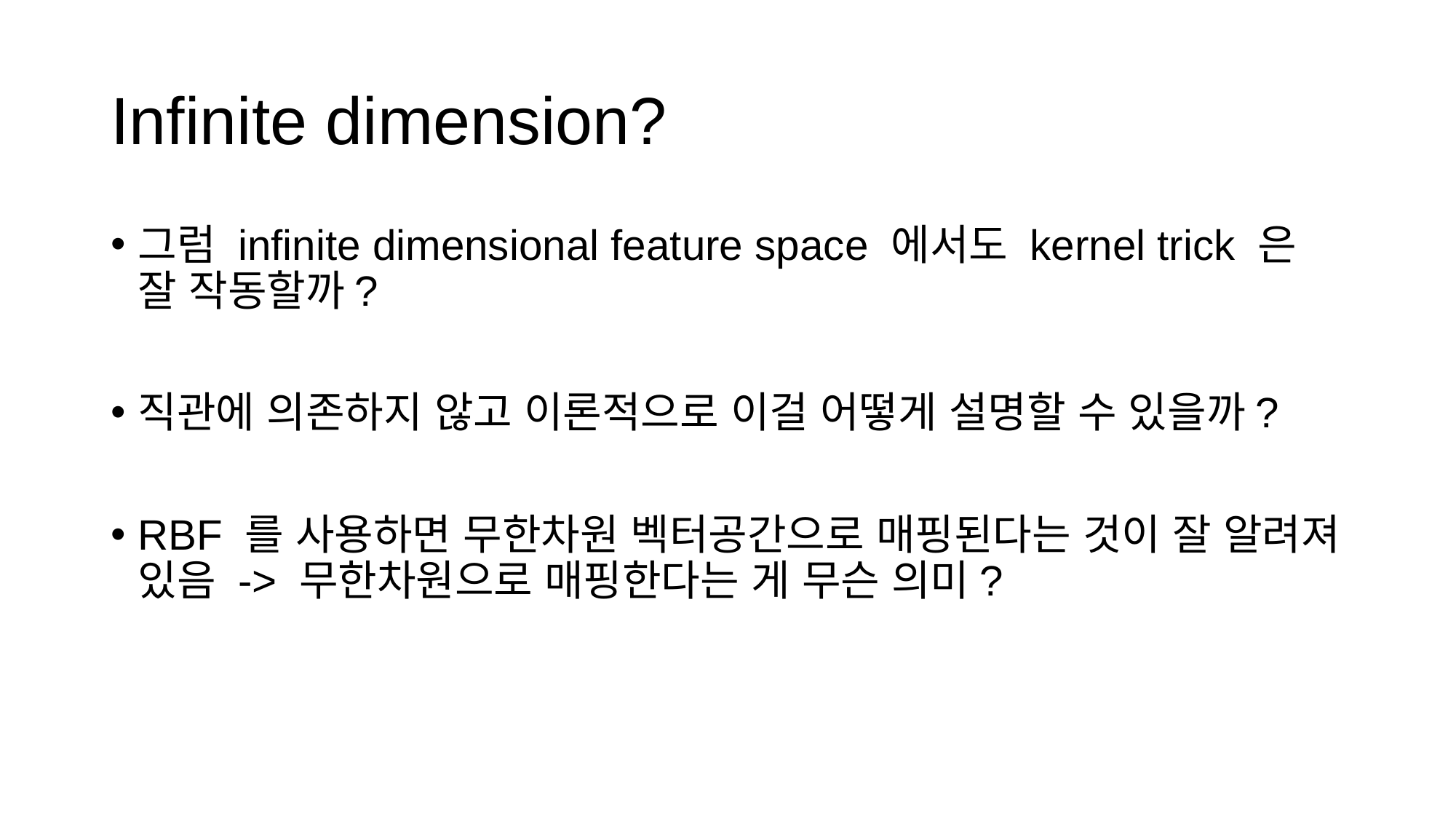

# Infinite dimension?
그럼 infinite dimensional feature space 에서도 kernel trick 은 잘 작동할까?

직관에 의존하지 않고 이론적으로 이걸 어떻게 설명할 수 있을까?

RBF 를 사용하면 무한차원 벡터공간으로 매핑된다는 것이 잘 알려져 있음 -> 무한차원으로 매핑한다는 게 무슨 의미?